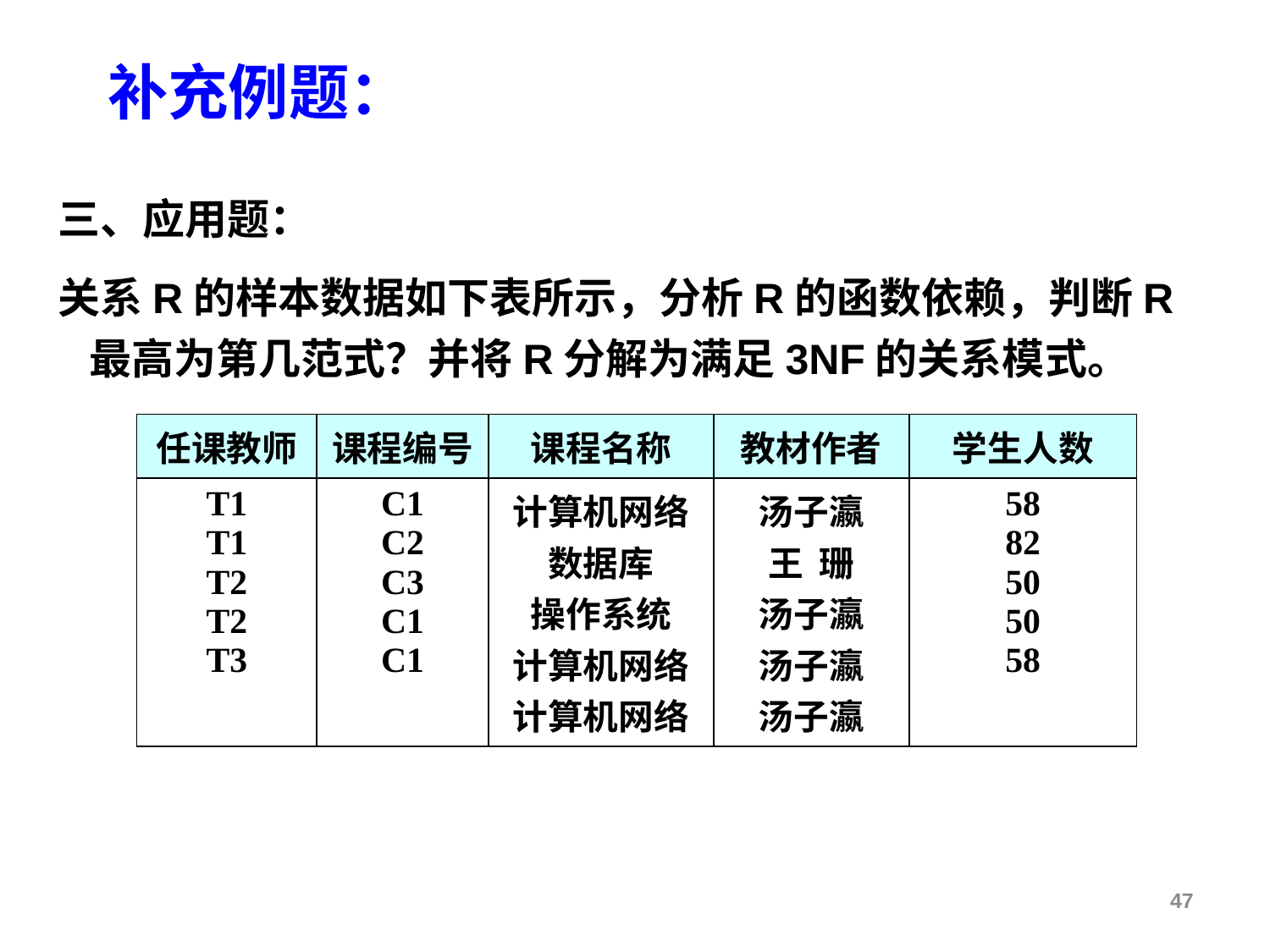

# 补充例题：
三、应用题：
关系R的样本数据如下表所示，分析R的函数依赖，判断R最高为第几范式？并将R分解为满足3NF的关系模式。

| 任课教师 | 课程编号 | 课程名称 | 教材作者 | 学生人数 |
| --- | --- | --- | --- | --- |
| T1 T1 T2 T2 T3 | C1 C2 C3 C1 C1 | 计算机网络 数据库 操作系统 计算机网络 计算机网络 | 汤子瀛 王 珊 汤子瀛 汤子瀛 汤子瀛 | 58 82 50 50 58 |
47